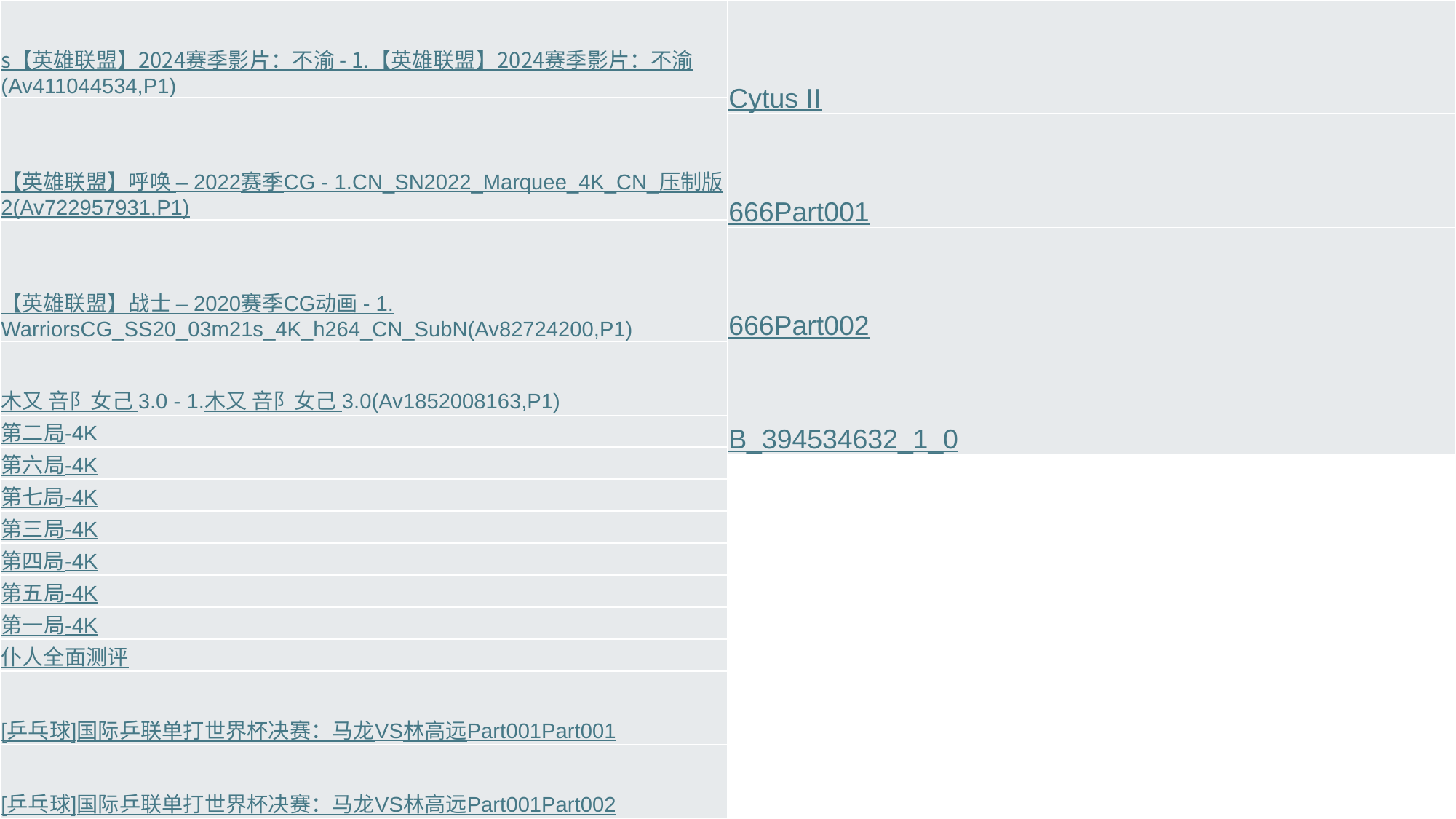

| s【英雄联盟】2024赛季影片：不渝 - 1.【英雄联盟】2024赛季影片：不渝(Av411044534,P1) |
| --- |
| 【英雄联盟】呼唤 – 2022赛季CG - 1.CN\_SN2022\_Marquee\_4K\_CN\_压制版2(Av722957931,P1) |
| 【英雄联盟】战士 – 2020赛季CG动画 - 1.WarriorsCG\_SS20\_03m21s\_4K\_h264\_CN\_SubN(Av82724200,P1) |
| 木又 咅阝女己 3.0 - 1.木又 咅阝女己 3.0(Av1852008163,P1) |
| 第二局-4K |
| 第六局-4K |
| 第七局-4K |
| 第三局-4K |
| 第四局-4K |
| 第五局-4K |
| 第一局-4K |
| 仆人全面测评 |
| [乒乓球]国际乒联单打世界杯决赛：马龙VS林高远Part001Part001 |
| [乒乓球]国际乒联单打世界杯决赛：马龙VS林高远Part001Part002 |
| Cytus II |
| --- |
| 666Part001 |
| 666Part002 |
| B\_394534632\_1\_0 |